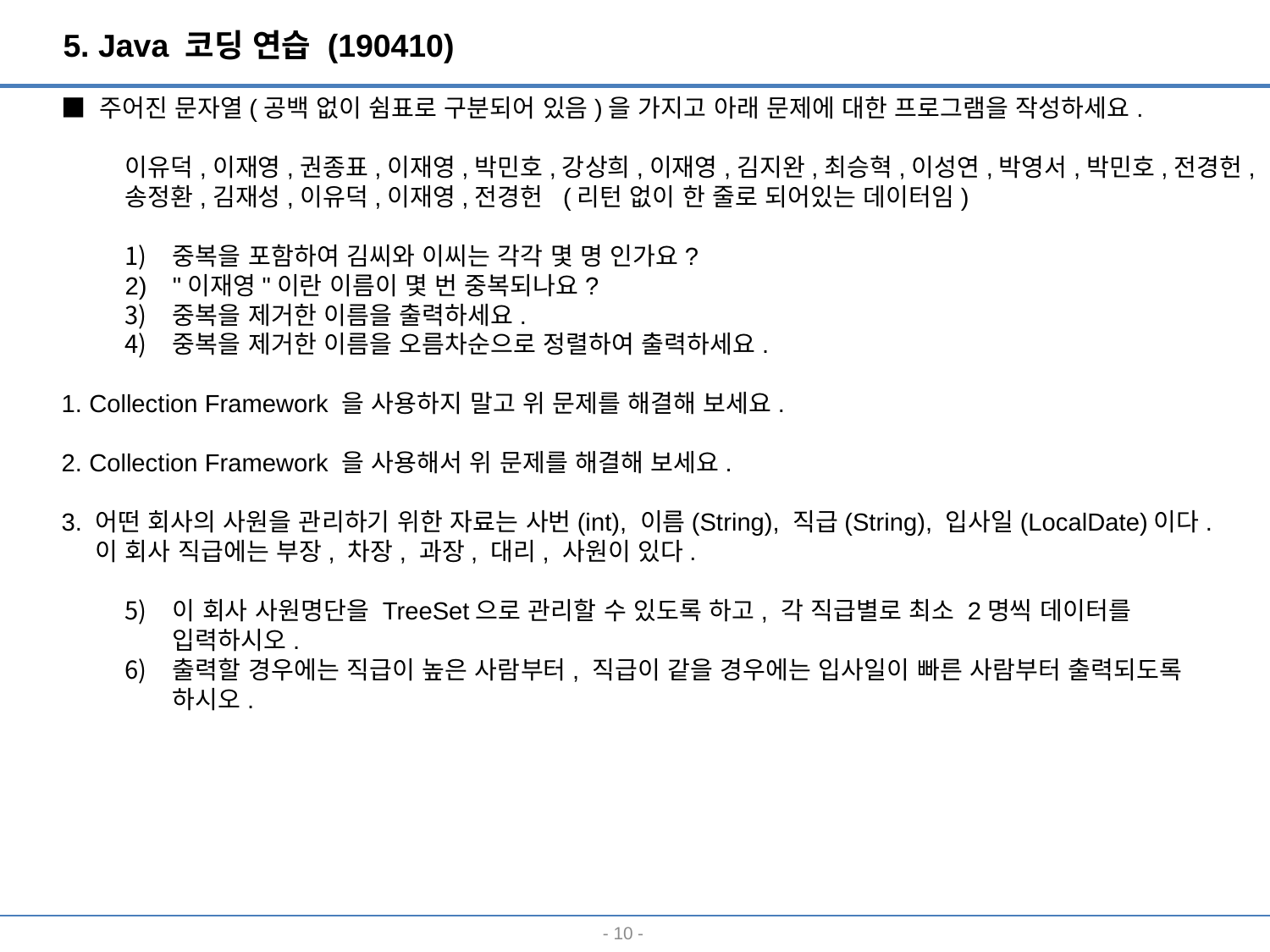

5. Java 코딩 연습 (190410)
■ 주어진 문자열(공백 없이 쉼표로 구분되어 있음)을 가지고 아래 문제에 대한 프로그램을 작성하세요.
이유덕,이재영,권종표,이재영,박민호,강상희,이재영,김지완,최승혁,이성연,박영서,박민호,전경헌,송정환,김재성,이유덕,이재영,전경헌  (리턴 없이 한 줄로 되어있는 데이터임)

중복을 포함하여 김씨와 이씨는 각각 몇 명 인가요?
"이재영"이란 이름이 몇 번 중복되나요?
중복을 제거한 이름을 출력하세요.
중복을 제거한 이름을 오름차순으로 정렬하여 출력하세요.

1. Collection Framework 을 사용하지 말고 위 문제를 해결해 보세요.

2. Collection Framework 을 사용해서 위 문제를 해결해 보세요.

3. 어떤 회사의 사원을 관리하기 위한 자료는 사번(int), 이름(String), 직급(String), 입사일(LocalDate)이다.
    이 회사 직급에는 부장, 차장, 과장, 대리, 사원이 있다.

이 회사 사원명단을 TreeSet으로 관리할 수 있도록 하고, 각 직급별로 최소 2명씩 데이터를 입력하시오.
출력할 경우에는 직급이 높은 사람부터, 직급이 같을 경우에는 입사일이 빠른 사람부터 출력되도록 하시오.

- 10 -